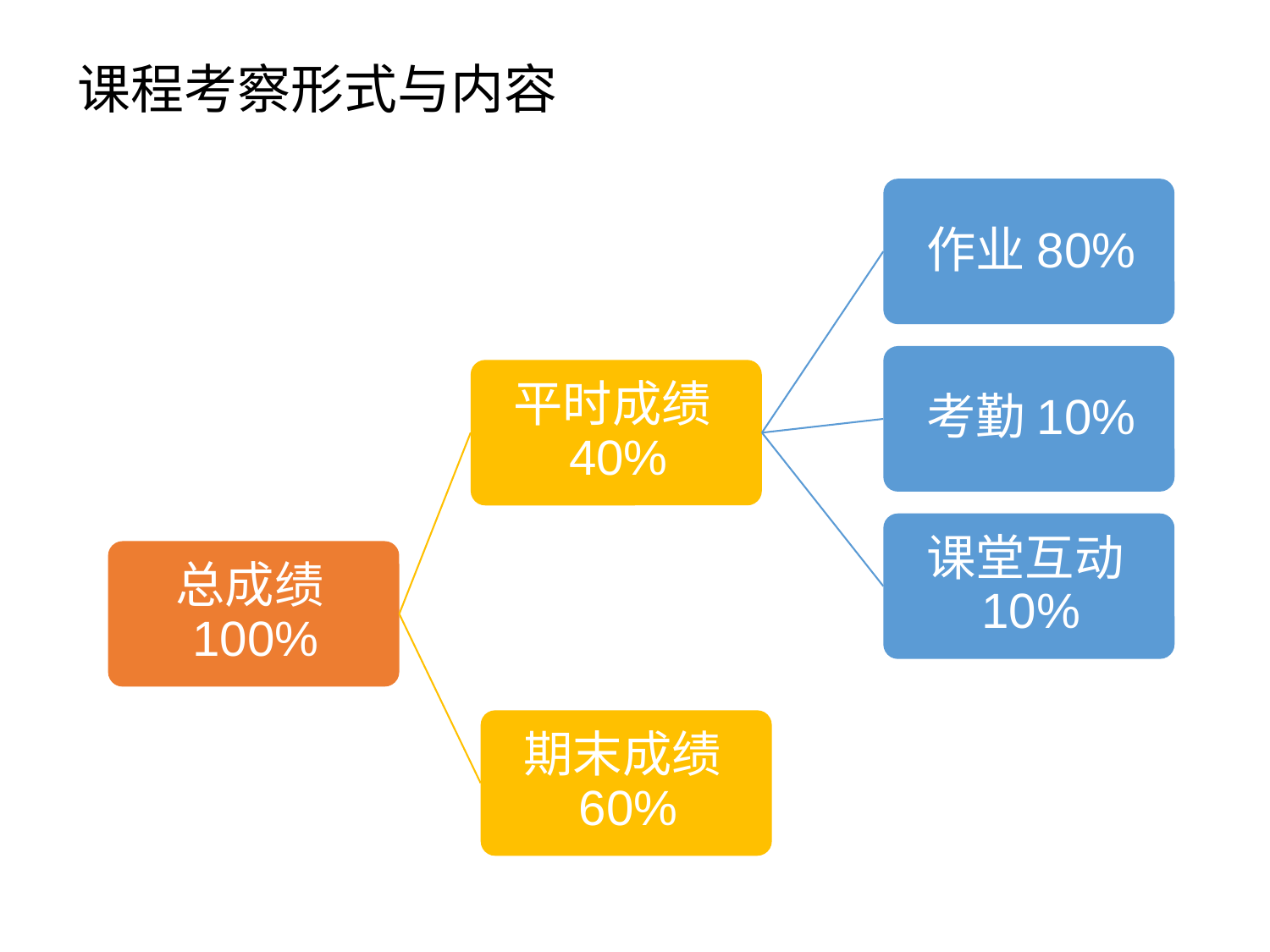

课程考察形式与内容
总成绩100%

平时成绩40%

作业80%

考勤10%

课堂互动10%

期末成绩60%